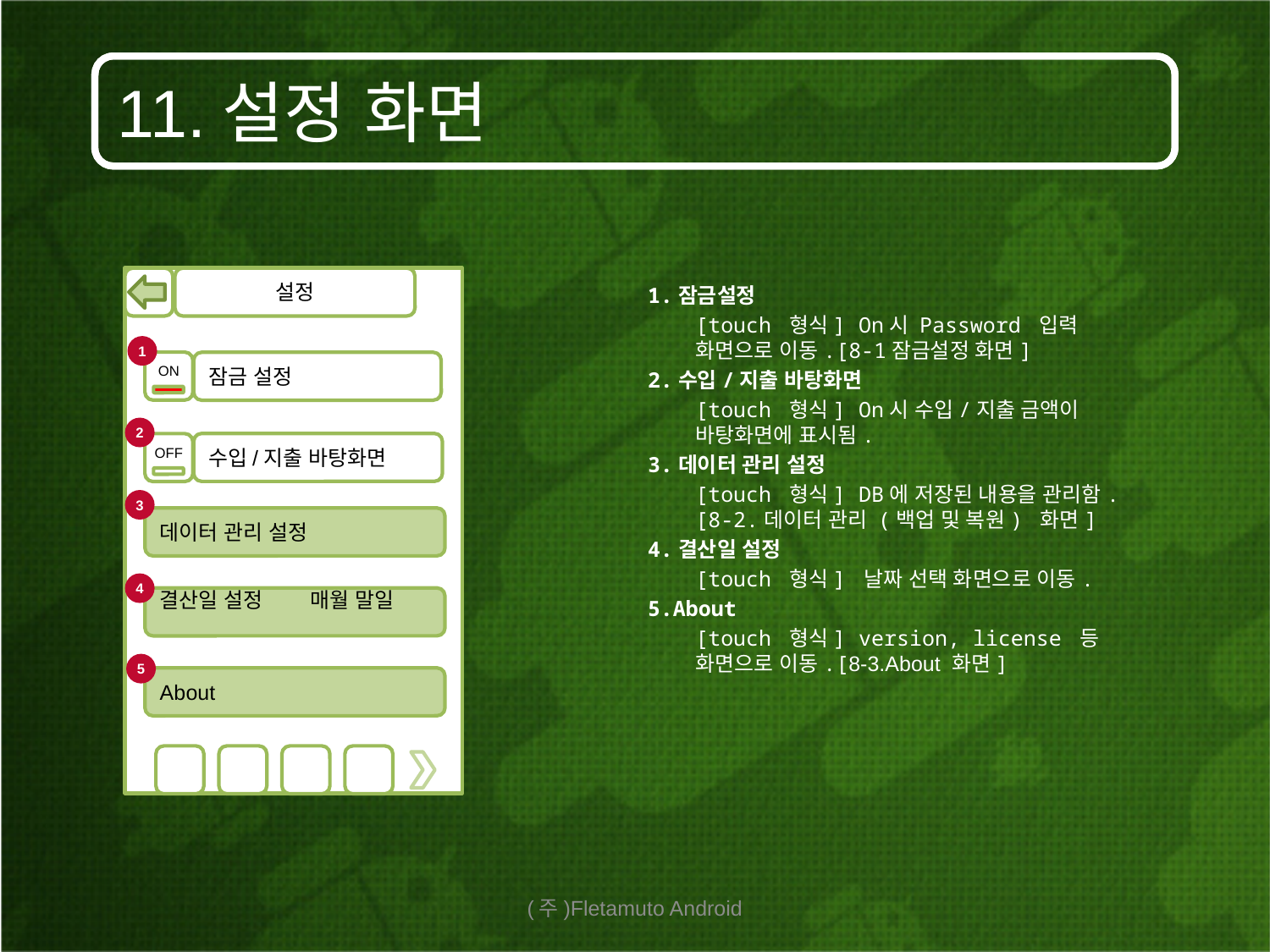

# 11.설정 화면

설정
1.잠금설정
	[touch 형식] On시 Password 입력 화면으로 이동.[8-1잠금설정 화면]
2.수입/지출 바탕화면
	[touch 형식] On시 수입/지출 금액이 바탕화면에 표시됨.
3.데이터 관리 설정
	[touch 형식] DB에 저장된 내용을 관리함.[8-2.데이터 관리 (백업 및 복원) 화면]
4.결산일 설정
	[touch 형식] 날짜 선택 화면으로 이동.
5.About
	[touch 형식] version, license 등 화면으로 이동.[8-3.About 화면]

1
ON

잠금 설정
2
수입/지출 바탕화면
OFF

3
데이터 관리 설정
4
결산일 설정        매월 말일
5
About

(주)Fletamuto Android